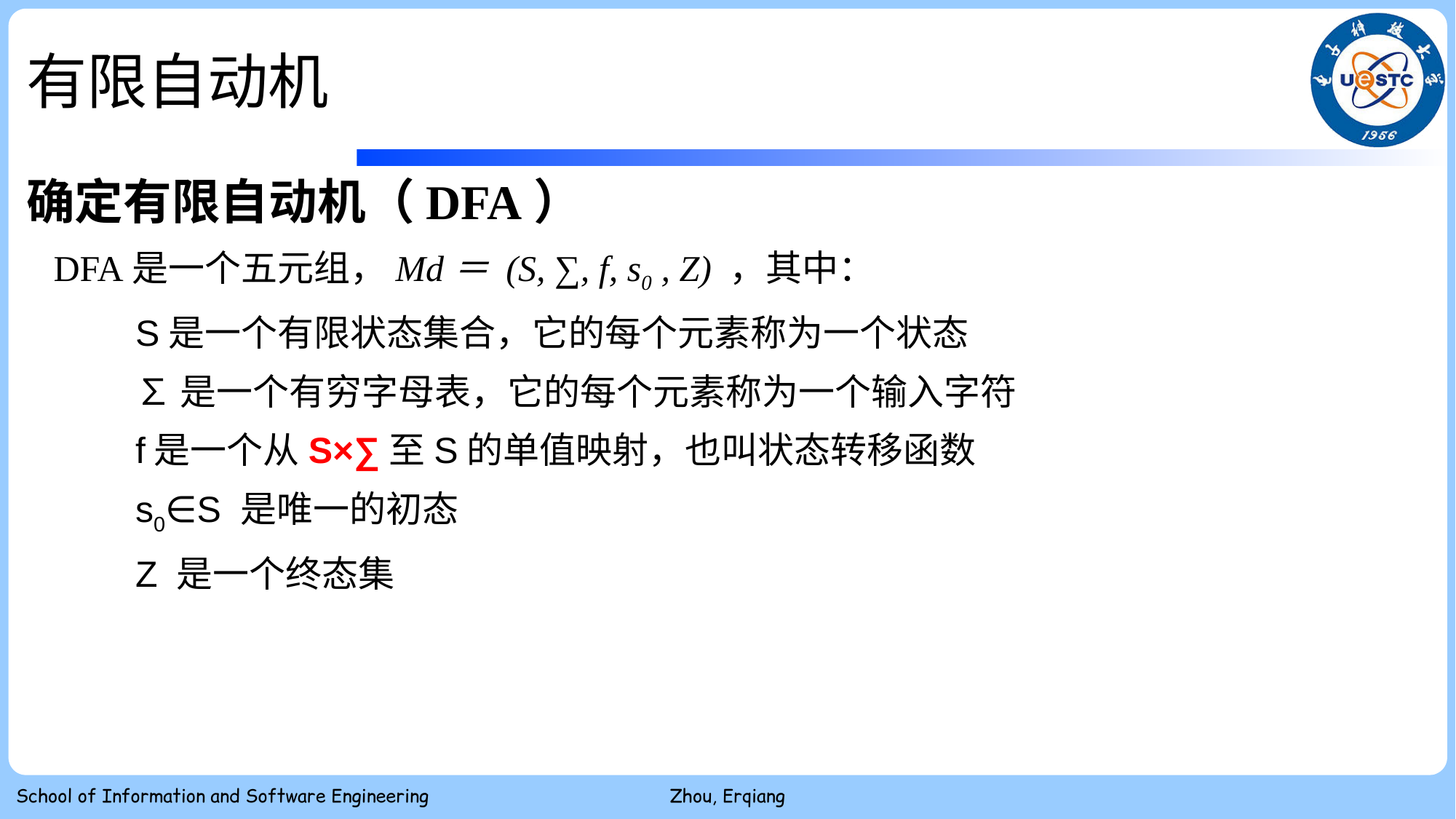

# 有限自动机
确定有限自动机（DFA）
   DFA是一个五元组，Md＝ (S, ∑, f, s0 , Z) ，其中：
	S是一个有限状态集合，它的每个元素称为一个状态
	∑是一个有穷字母表，它的每个元素称为一个输入字符
	f是一个从S×∑至S的单值映射，也叫状态转移函数
	s0∈S 是唯一的初态
	Z 是一个终态集
School of Information and Software Engineering
Zhou, Erqiang
3